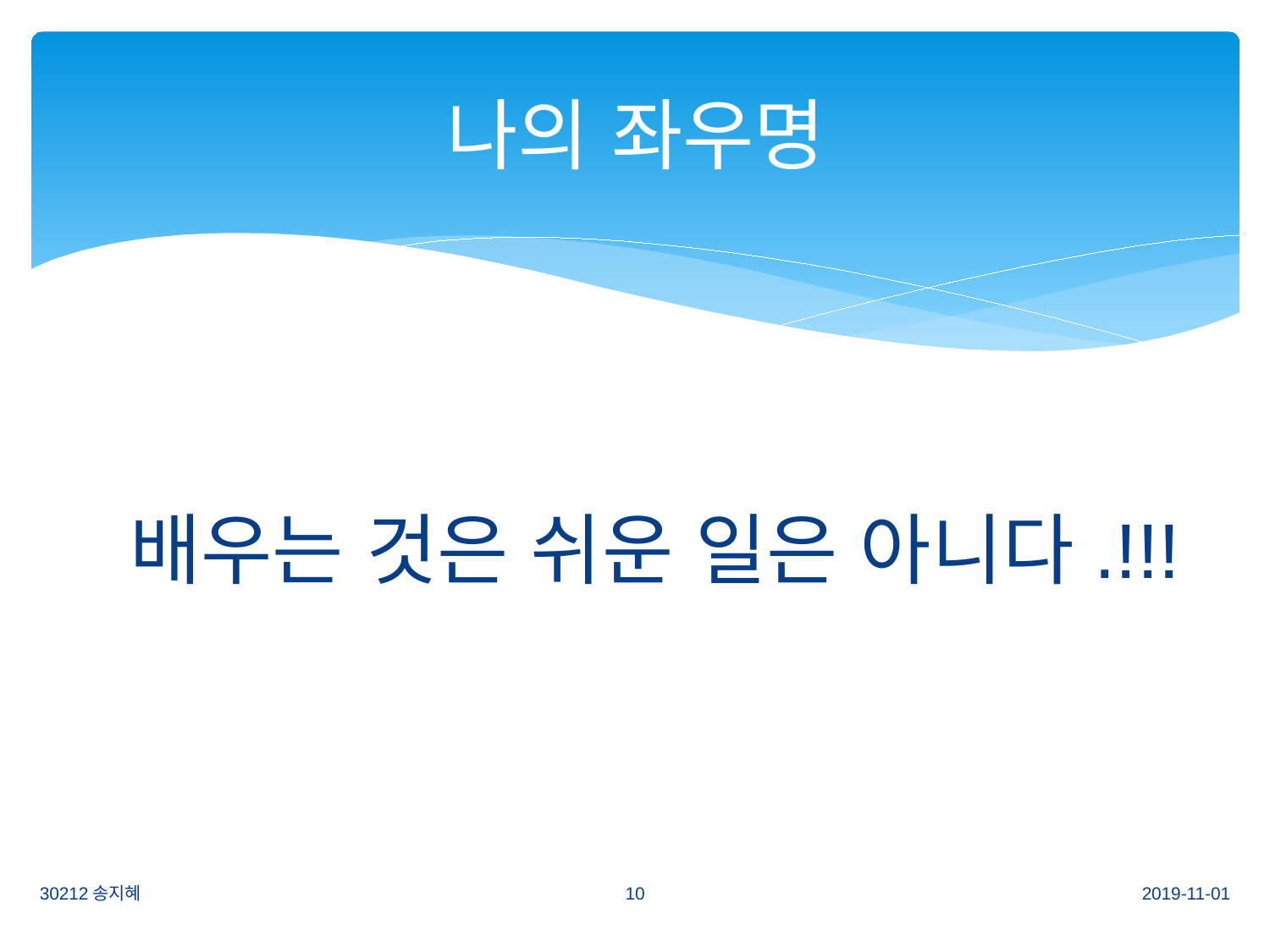

# 나의 좌우명

배우는 것은 쉬운 일은 아니다.!!!
10
30212송지혜
2019-11-01